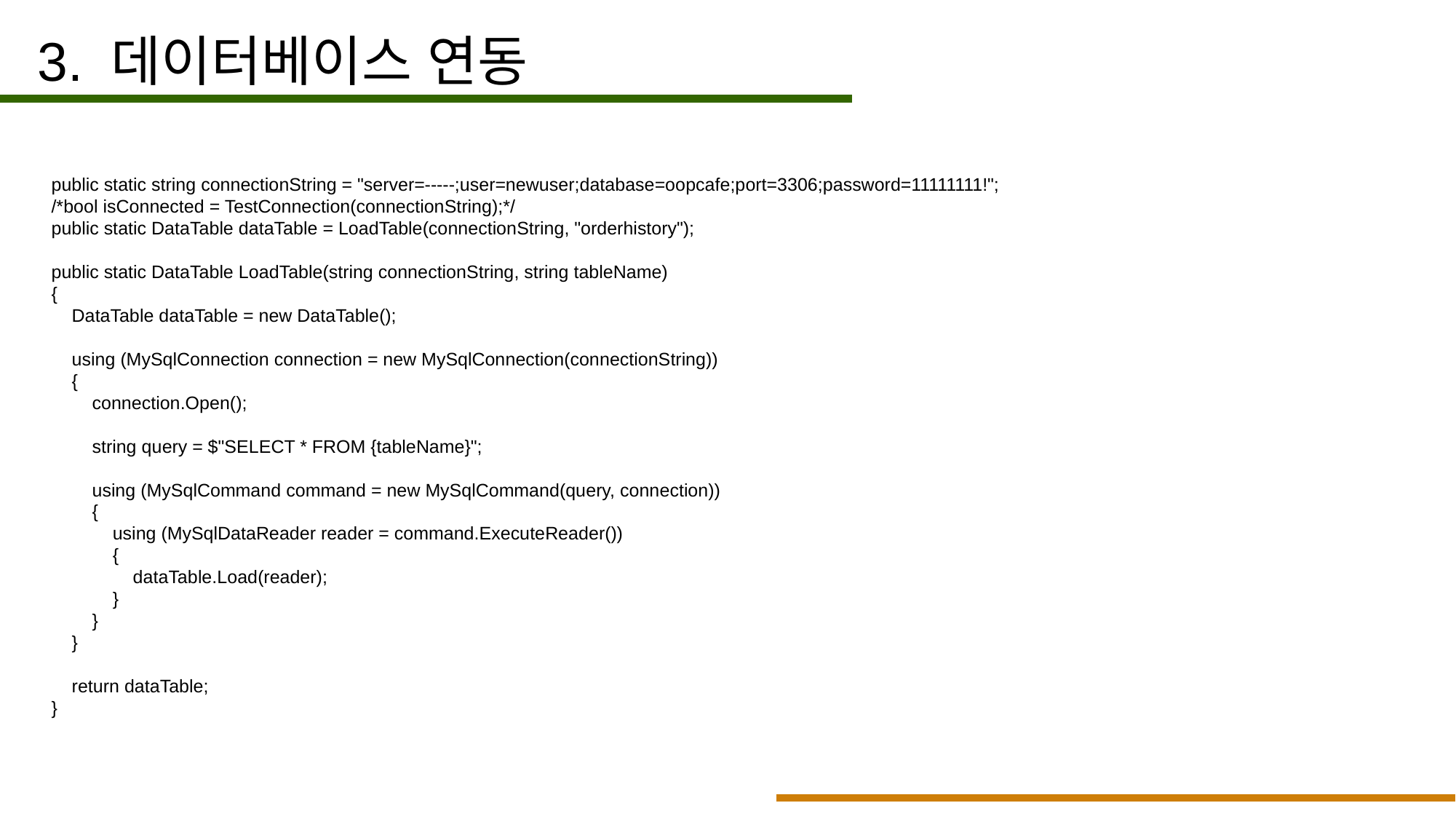

3. 데이터베이스 연동

        public static string connectionString = "server=-----;user=newuser;database=oopcafe;port=3306;password=11111111!";
        /*bool isConnected = TestConnection(connectionString);*/
        public static DataTable dataTable = LoadTable(connectionString, "orderhistory");
        public static DataTable LoadTable(string connectionString, string tableName)
        {
            DataTable dataTable = new DataTable();
            using (MySqlConnection connection = new MySqlConnection(connectionString))
            {
                connection.Open();
                string query = $"SELECT * FROM {tableName}";
                using (MySqlCommand command = new MySqlCommand(query, connection))
                {
                    using (MySqlDataReader reader = command.ExecuteReader())
                    {
                        dataTable.Load(reader);
                    }
                }
            }
            return dataTable;
        }